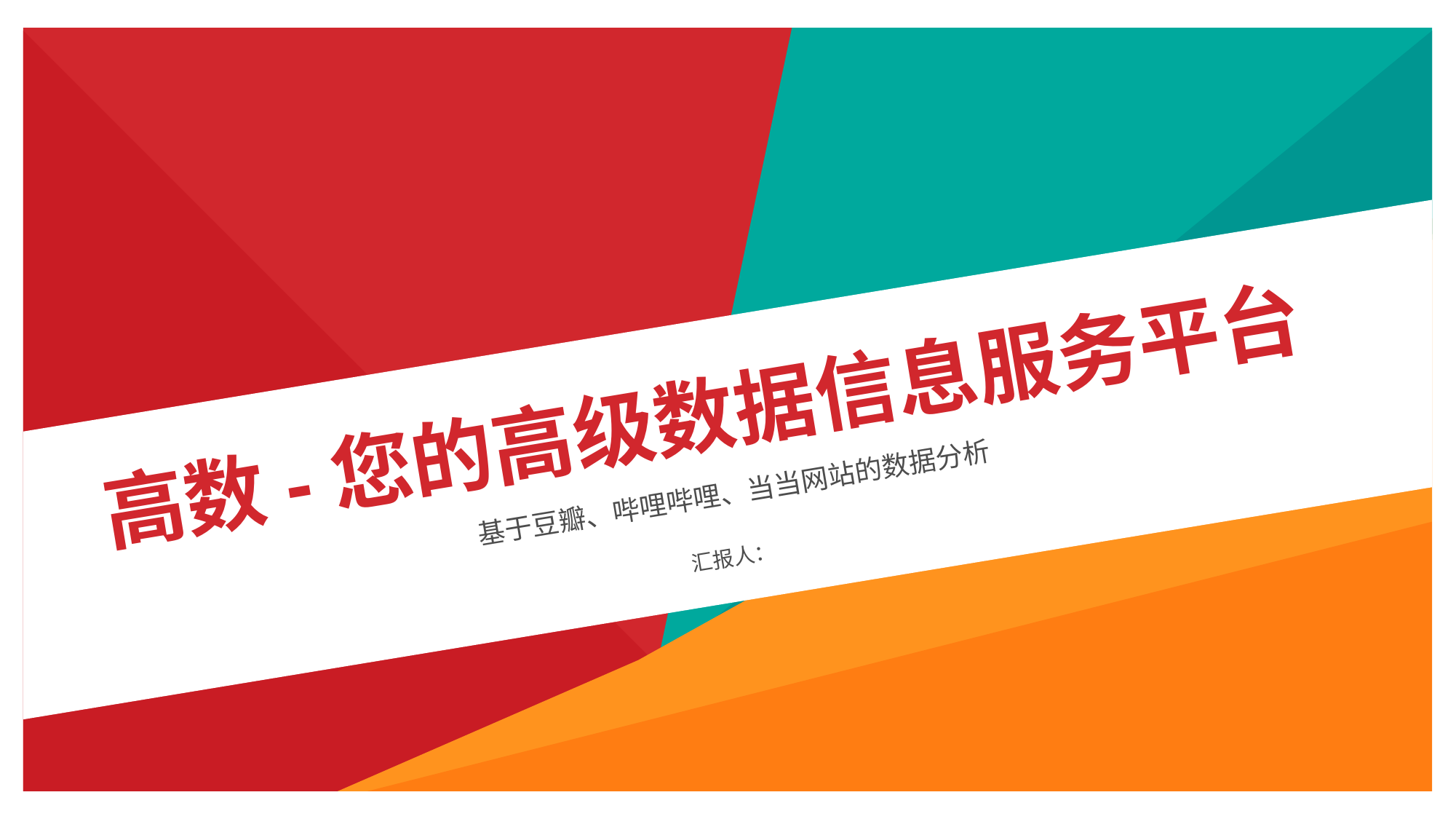

高数-您的高级数据信息服务平台
基于豆瓣、哔哩哔哩、当当网站的数据分析
汇报人：